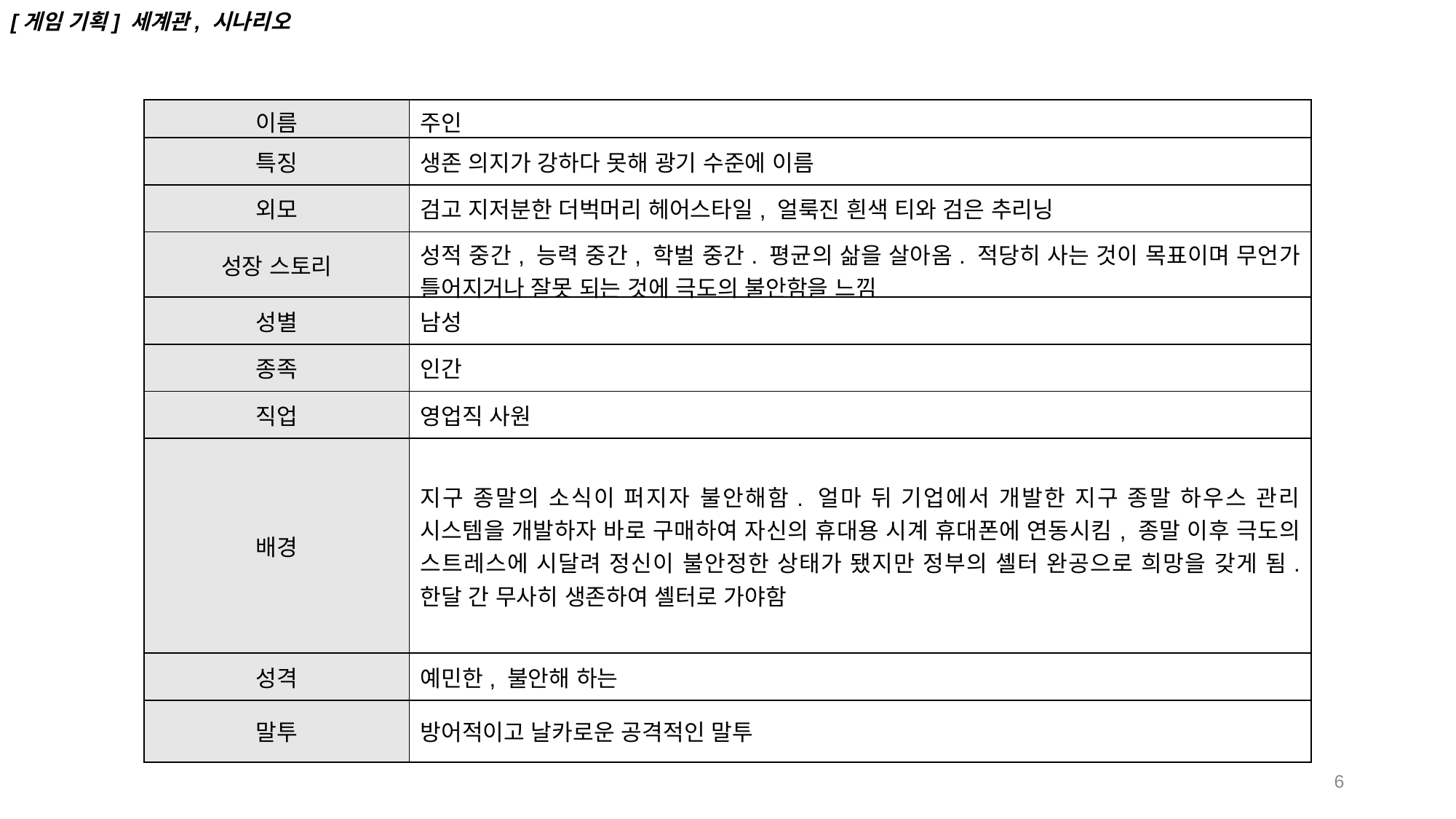

[게임 기획] 세계관, 시나리오
| 이름 | 주인 |
| --- | --- |
| 특징 | 생존 의지가 강하다 못해 광기 수준에 이름 |
| 외모 | 검고 지저분한 더벅머리 헤어스타일, 얼룩진 흰색 티와 검은 추리닝 |
| 성장 스토리 | 성적 중간, 능력 중간, 학벌 중간. 평균의 삶을 살아옴. 적당히 사는 것이 목표이며 무언가 틀어지거나 잘못 되는 것에 극도의 불안함을 느낌 |
| 성별 | 남성 |
| 종족 | 인간 |
| 직업 | 영업직 사원 |
| 배경 | 지구 종말의 소식이 퍼지자 불안해함. 얼마 뒤 기업에서 개발한 지구 종말 하우스 관리 시스템을 개발하자 바로 구매하여 자신의 휴대용 시계 휴대폰에 연동시킴, 종말 이후 극도의 스트레스에 시달려 정신이 불안정한 상태가 됐지만 정부의 셸터 완공으로 희망을 갖게 됨. 한달 간 무사히 생존하여 셸터로 가야함 |
| 성격 | 예민한, 불안해 하는 |
| 말투 | 방어적이고 날카로운 공격적인 말투 |
6